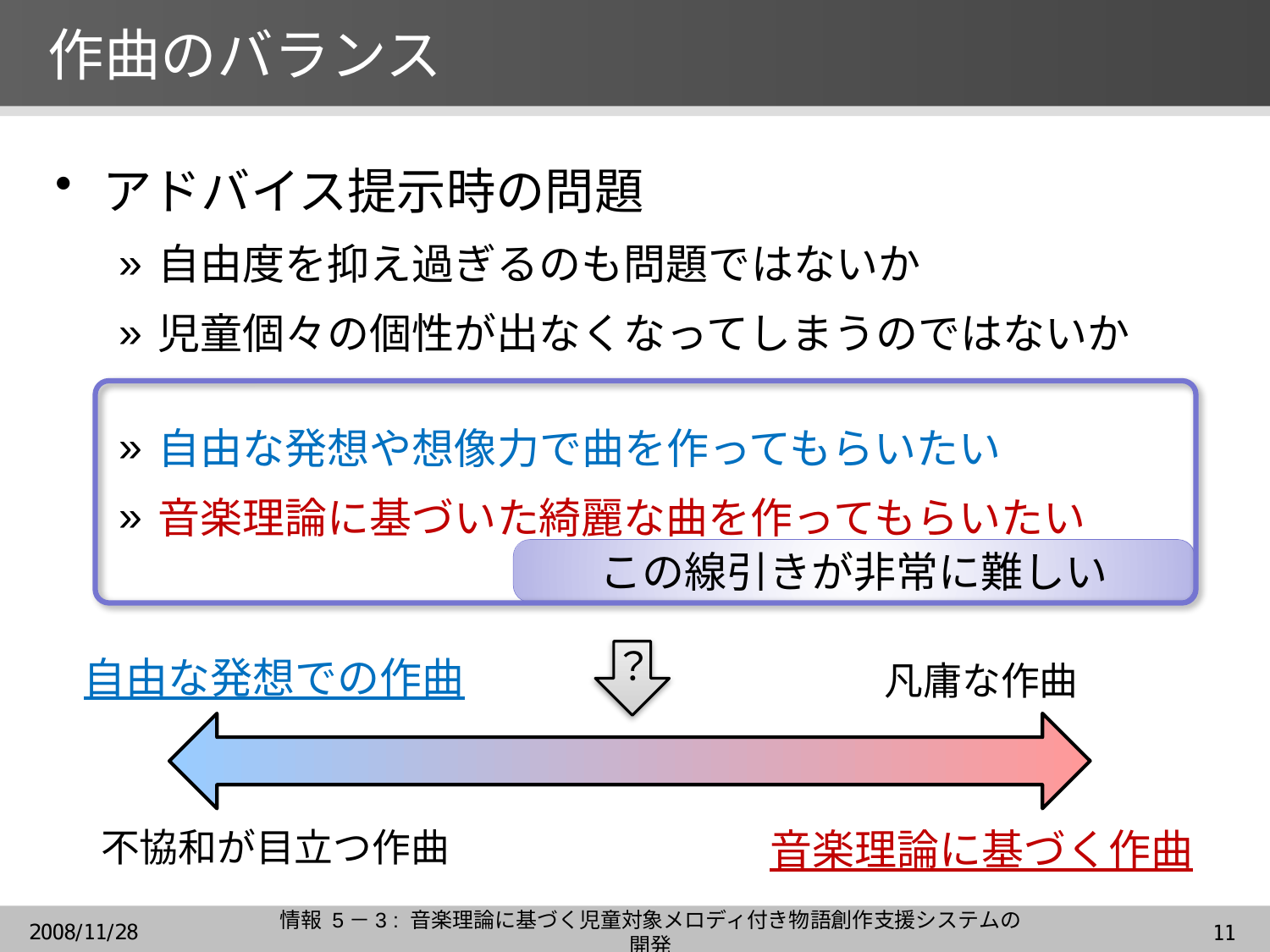

# 作曲のバランス
アドバイス提示時の問題
自由度を抑え過ぎるのも問題ではないか
児童個々の個性が出なくなってしまうのではないか

自由な発想や想像力で曲を作ってもらいたい
音楽理論に基づいた綺麗な曲を作ってもらいたい

この線引きが非常に難しい
？

自由な発想での作曲
凡庸な作曲

不協和が目立つ作曲
音楽理論に基づく作曲
情報 5－3 : 音楽理論に基づく児童対象メロディ付き物語創作支援システムの開発
2008/11/28
11